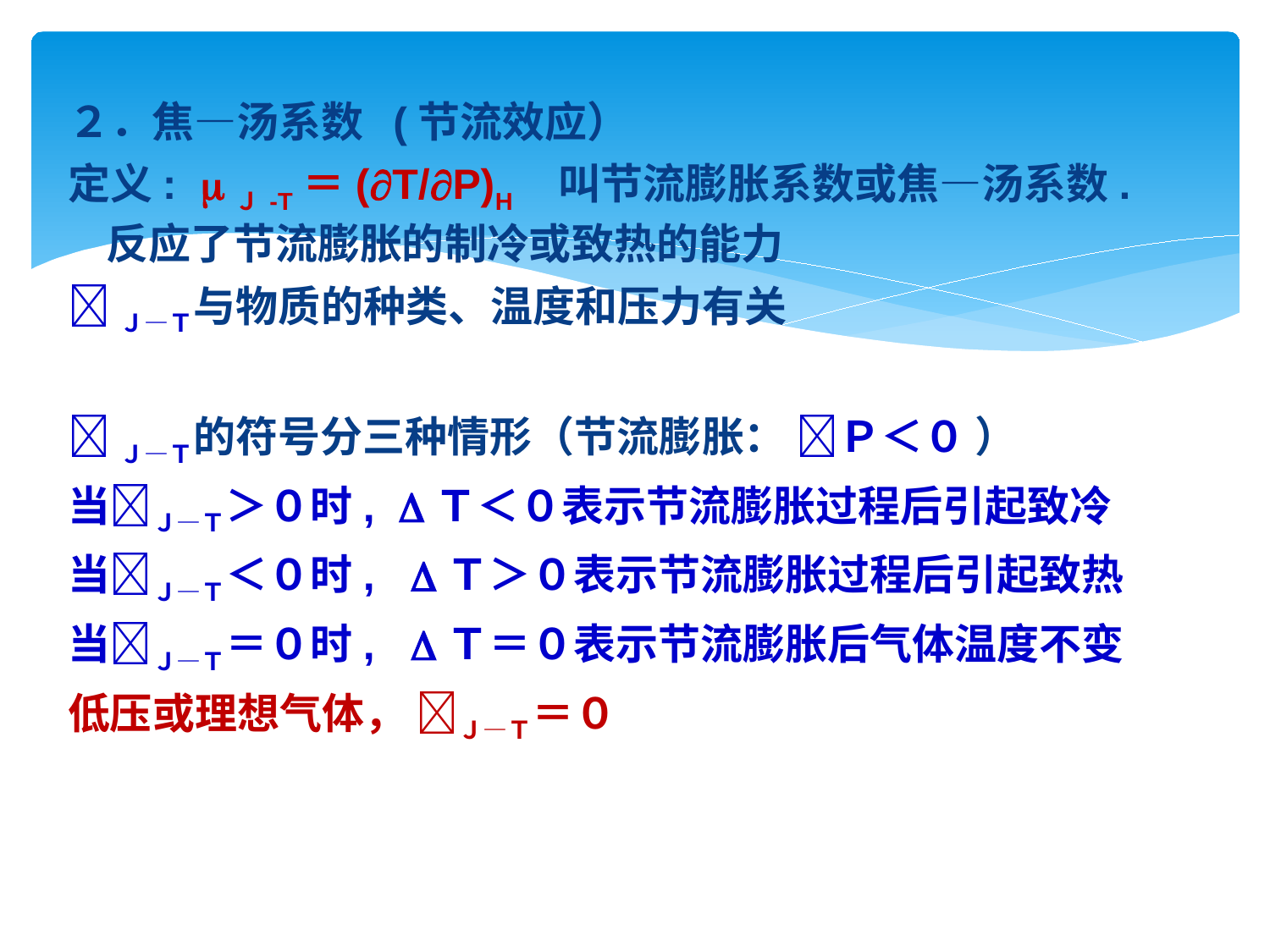

２．焦—汤系数  (节流效应）
定义:  μＪ-T＝(∂T/∂P)H   叫节流膨胀系数或焦—汤系数.反应了节流膨胀的制冷或致热的能力
μＪ—Ｔ与物质的种类、温度和压力有关

μＪ—Ｔ的符号分三种情形（节流膨胀： ΔＰ＜０ ）
当μＪ—Ｔ＞０时,  ΔＴ＜０表示节流膨胀过程后引起致冷
当μＪ—Ｔ＜０时,   ΔＴ＞０表示节流膨胀过程后引起致热
当μＪ—Ｔ＝０时,   ΔＴ＝０表示节流膨胀后气体温度不变
低压或理想气体， μＪ—Ｔ＝０